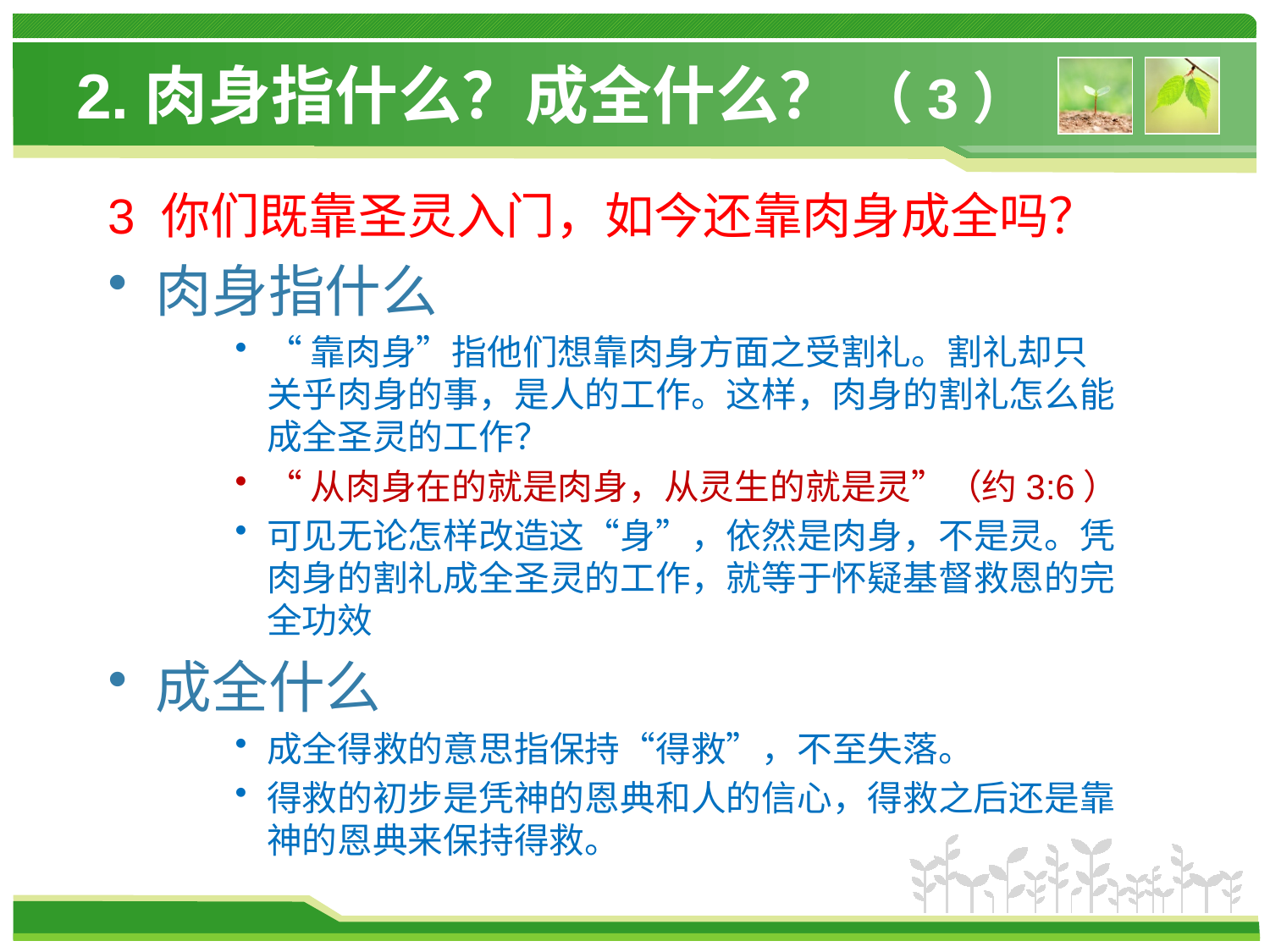

# 2.肉身指什么？成全什么？ （3）
3 你们既靠圣灵入门，如今还靠肉身成全吗？
肉身指什么
“靠肉身”指他们想靠肉身方面之受割礼。割礼却只关乎肉身的事，是人的工作。这样，肉身的割礼怎么能成全圣灵的工作？
“从肉身在的就是肉身，从灵生的就是灵”（约3:6）
可见无论怎样改造这“身”，依然是肉身，不是灵。凭肉身的割礼成全圣灵的工作，就等于怀疑基督救恩的完全功效
成全什么
成全得救的意思指保持“得救”，不至失落。
得救的初步是凭神的恩典和人的信心，得救之后还是靠神的恩典来保持得救。